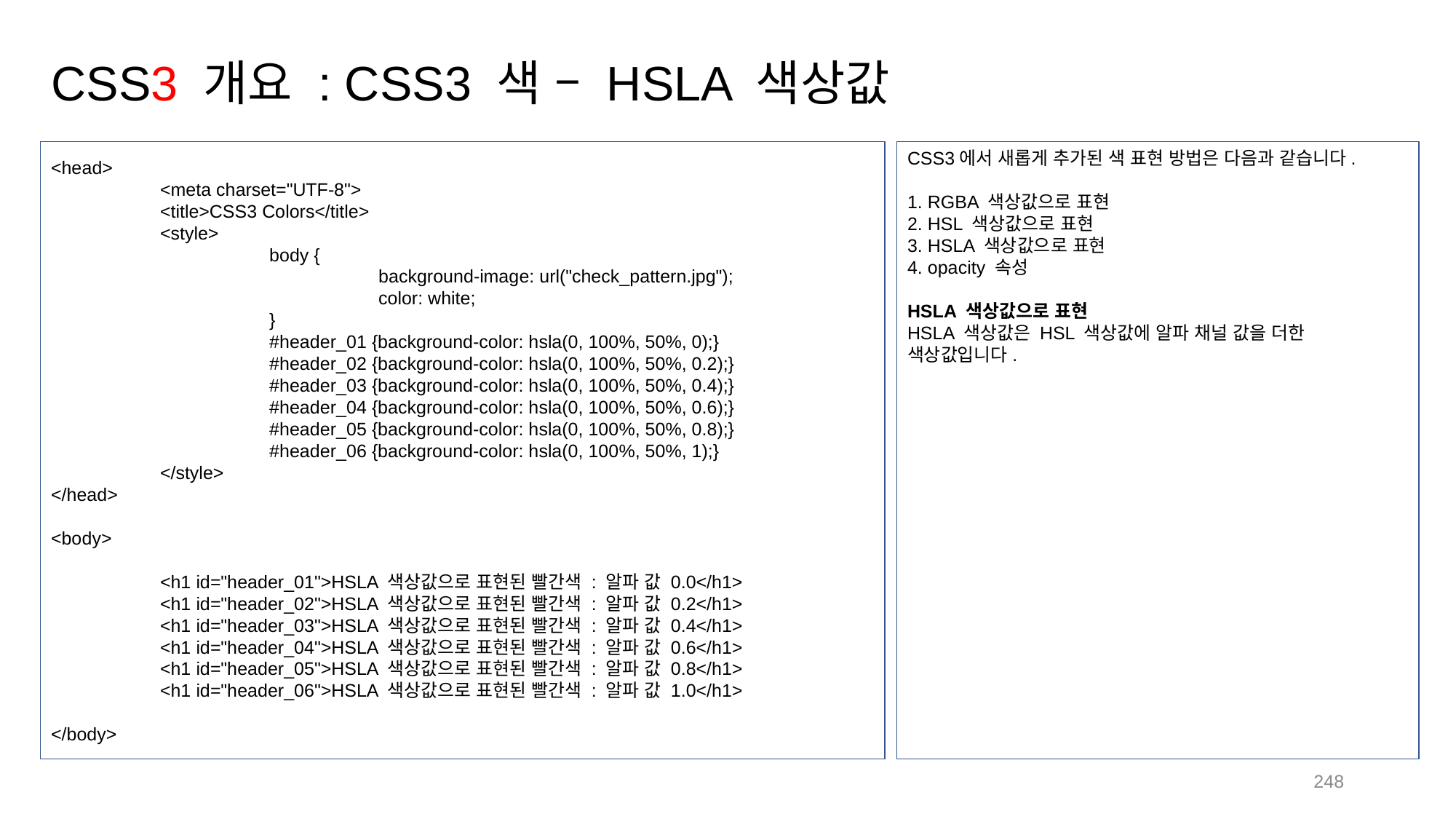

# CSS3 개요 : CSS3 색 – HSLA 색상값
<head>
	<meta charset="UTF-8">
	<title>CSS3 Colors</title>
	<style>
		body {
			background-image: url("check_pattern.jpg");
			color: white;
		}
		#header_01 {background-color: hsla(0, 100%, 50%, 0);}
		#header_02 {background-color: hsla(0, 100%, 50%, 0.2);}
		#header_03 {background-color: hsla(0, 100%, 50%, 0.4);}
		#header_04 {background-color: hsla(0, 100%, 50%, 0.6);}
		#header_05 {background-color: hsla(0, 100%, 50%, 0.8);}
		#header_06 {background-color: hsla(0, 100%, 50%, 1);}
	</style>
</head>

<body>

	<h1 id="header_01">HSLA 색상값으로 표현된 빨간색 : 알파 값 0.0</h1>
	<h1 id="header_02">HSLA 색상값으로 표현된 빨간색 : 알파 값 0.2</h1>
	<h1 id="header_03">HSLA 색상값으로 표현된 빨간색 : 알파 값 0.4</h1>
	<h1 id="header_04">HSLA 색상값으로 표현된 빨간색 : 알파 값 0.6</h1>
	<h1 id="header_05">HSLA 색상값으로 표현된 빨간색 : 알파 값 0.8</h1>
	<h1 id="header_06">HSLA 색상값으로 표현된 빨간색 : 알파 값 1.0</h1>

</body>
CSS3에서 새롭게 추가된 색 표현 방법은 다음과 같습니다.

1. RGBA 색상값으로 표현
2. HSL 색상값으로 표현
3. HSLA 색상값으로 표현
4. opacity 속성

HSLA 색상값으로 표현
HSLA 색상값은 HSL 색상값에 알파 채널 값을 더한 색상값입니다.

248